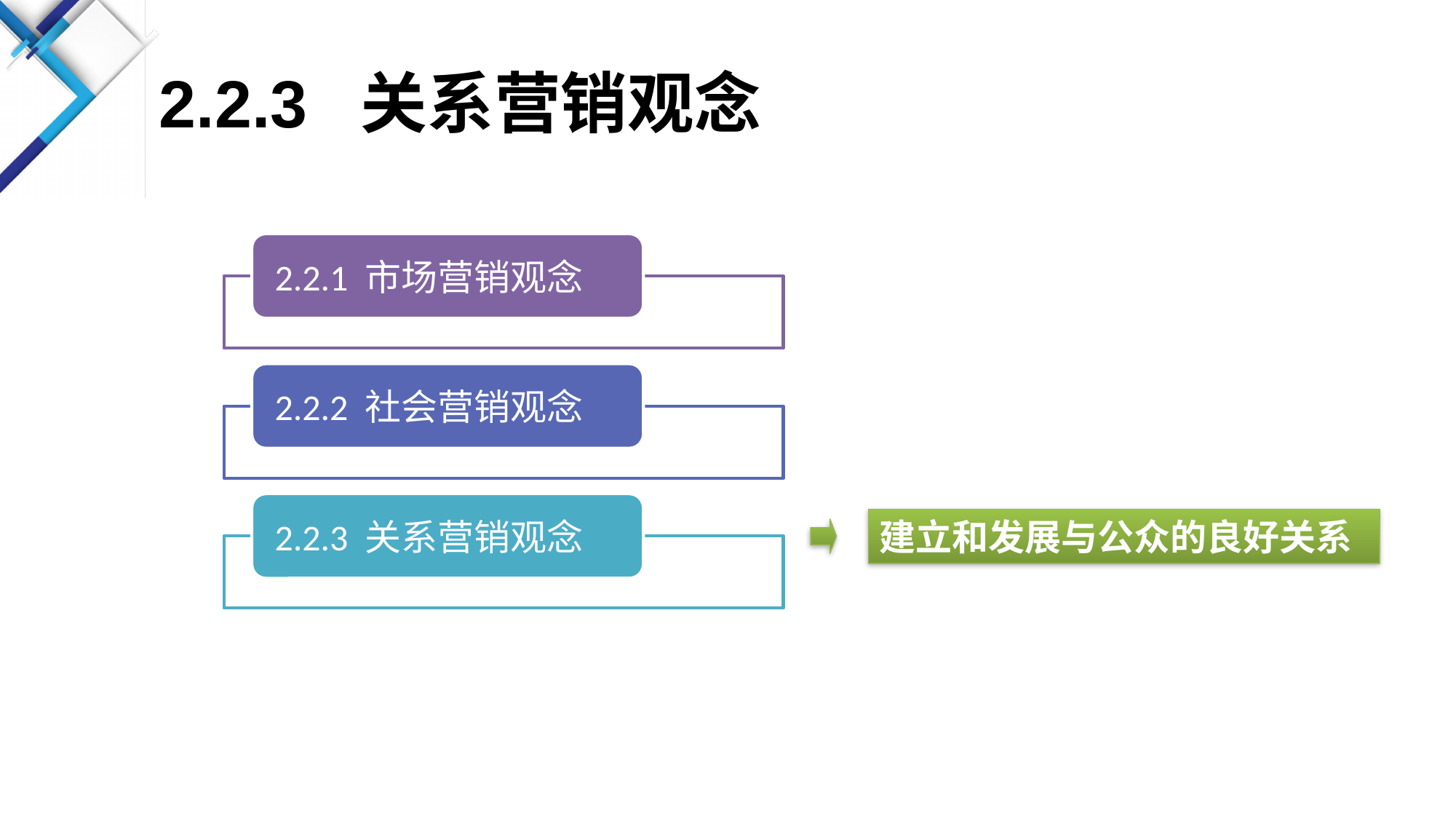

# 2.2.3  关系营销观念
2.2.1 市场营销观念
2.2.2 社会营销观念
2.2.3 关系营销观念
建立和发展与公众的良好关系